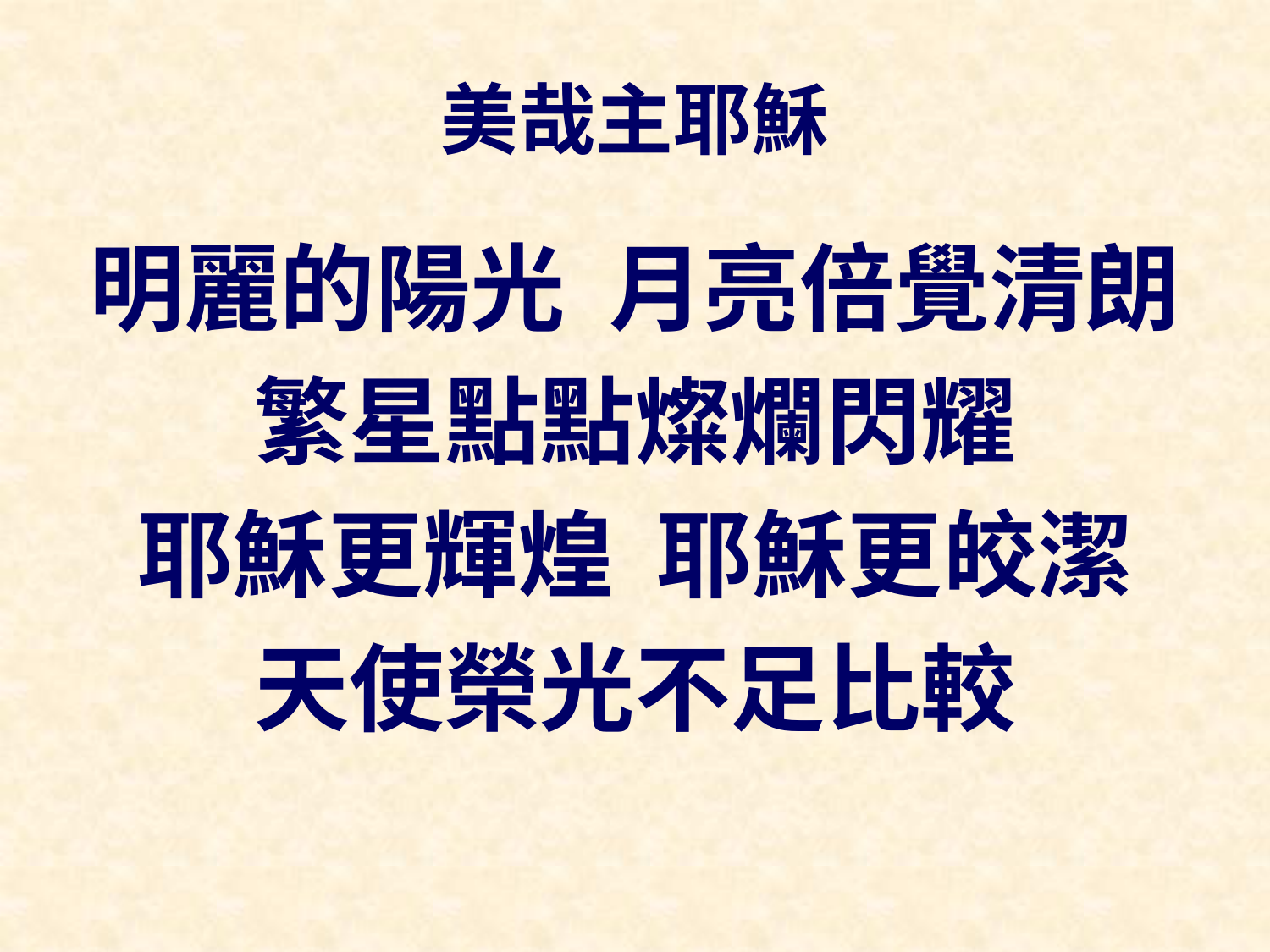

# 美哉主耶穌
明麗的陽光  月亮倍覺清朗
繁星點點燦爛閃耀
耶穌更輝煌  耶穌更皎潔
天使榮光不足比較